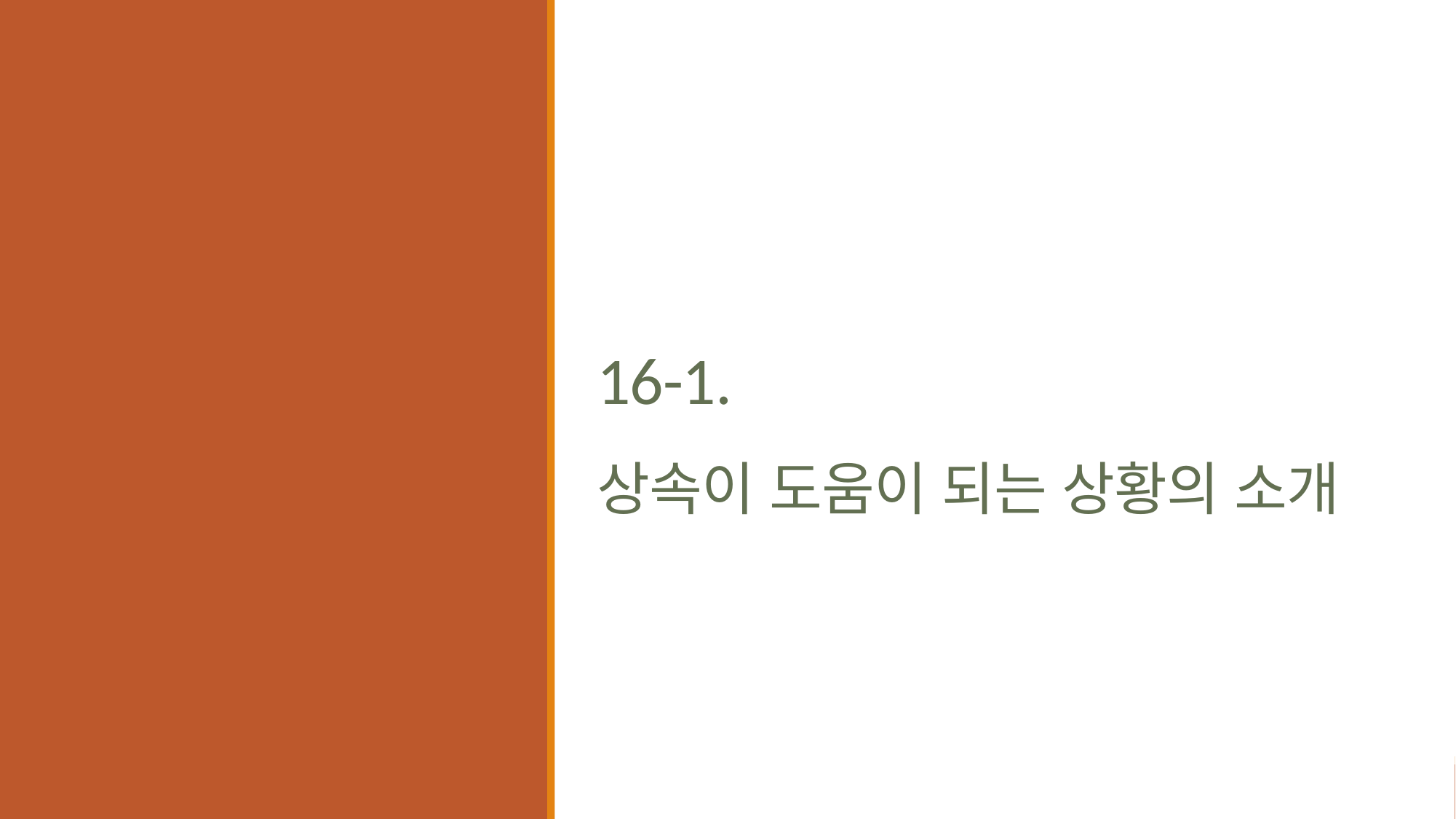

# 16-1. 상속이 도움이 되는 상황의 소개